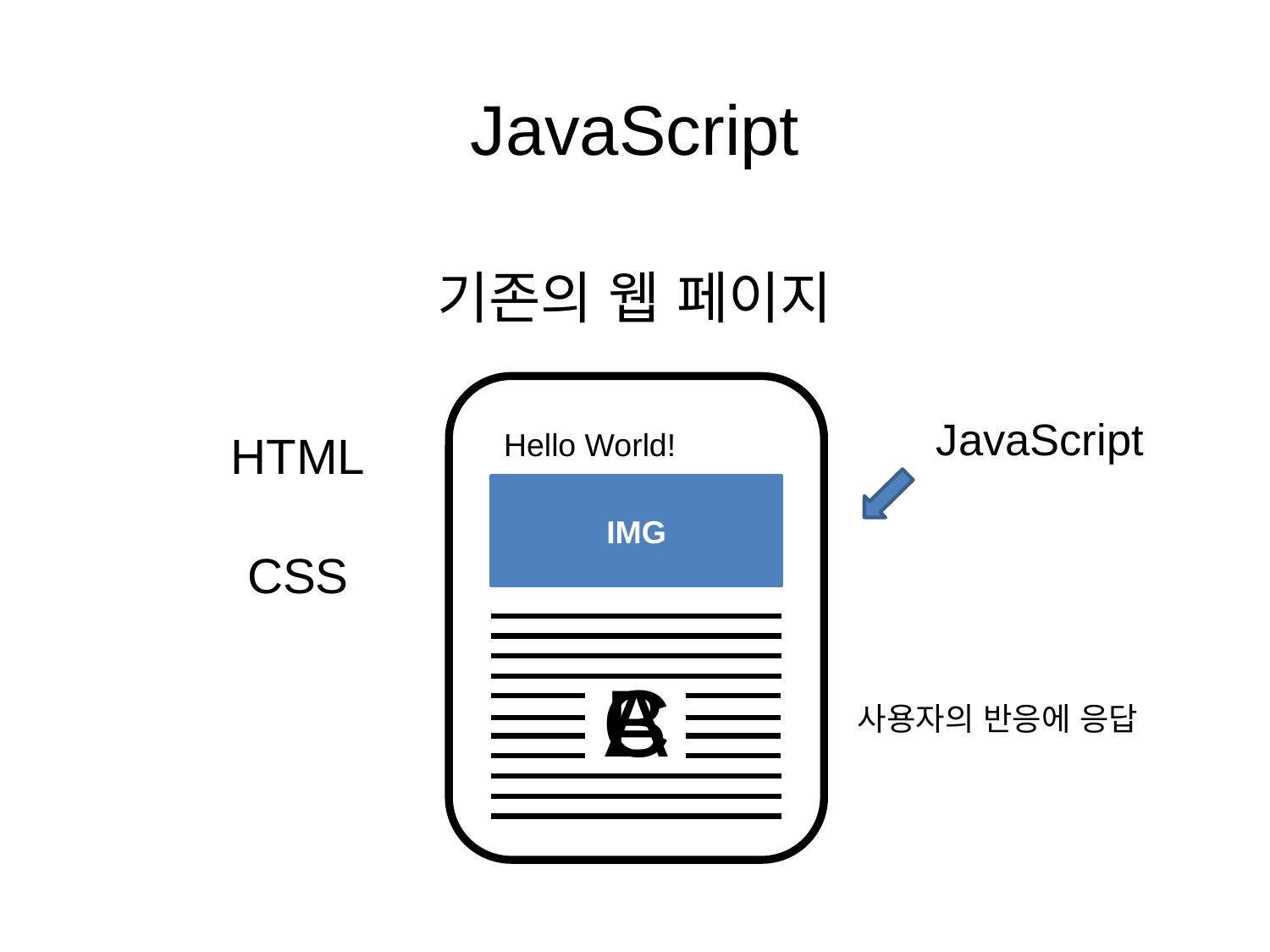

# JavaScript
기존의 웹 페이지

JavaScript
HTML
Hello World!

IMG
CSS
A
B
C
사용자의 반응에 응답